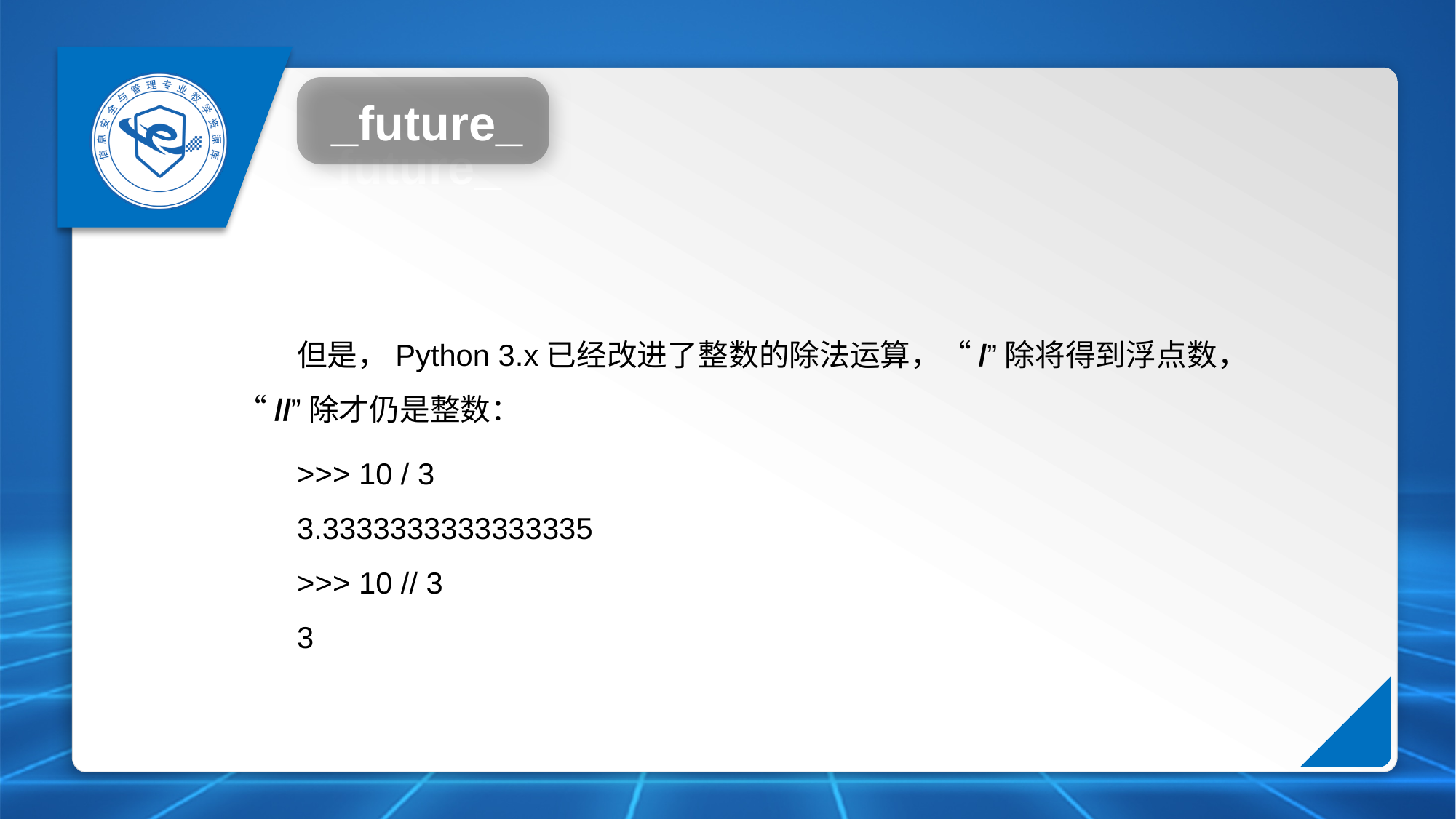

_future_
_future_

但是，Python 3.x已经改进了整数的除法运算，“/”除将得到浮点数，“//”除才仍是整数：
>>> 10 / 3
3.3333333333333335
>>> 10 // 3
3